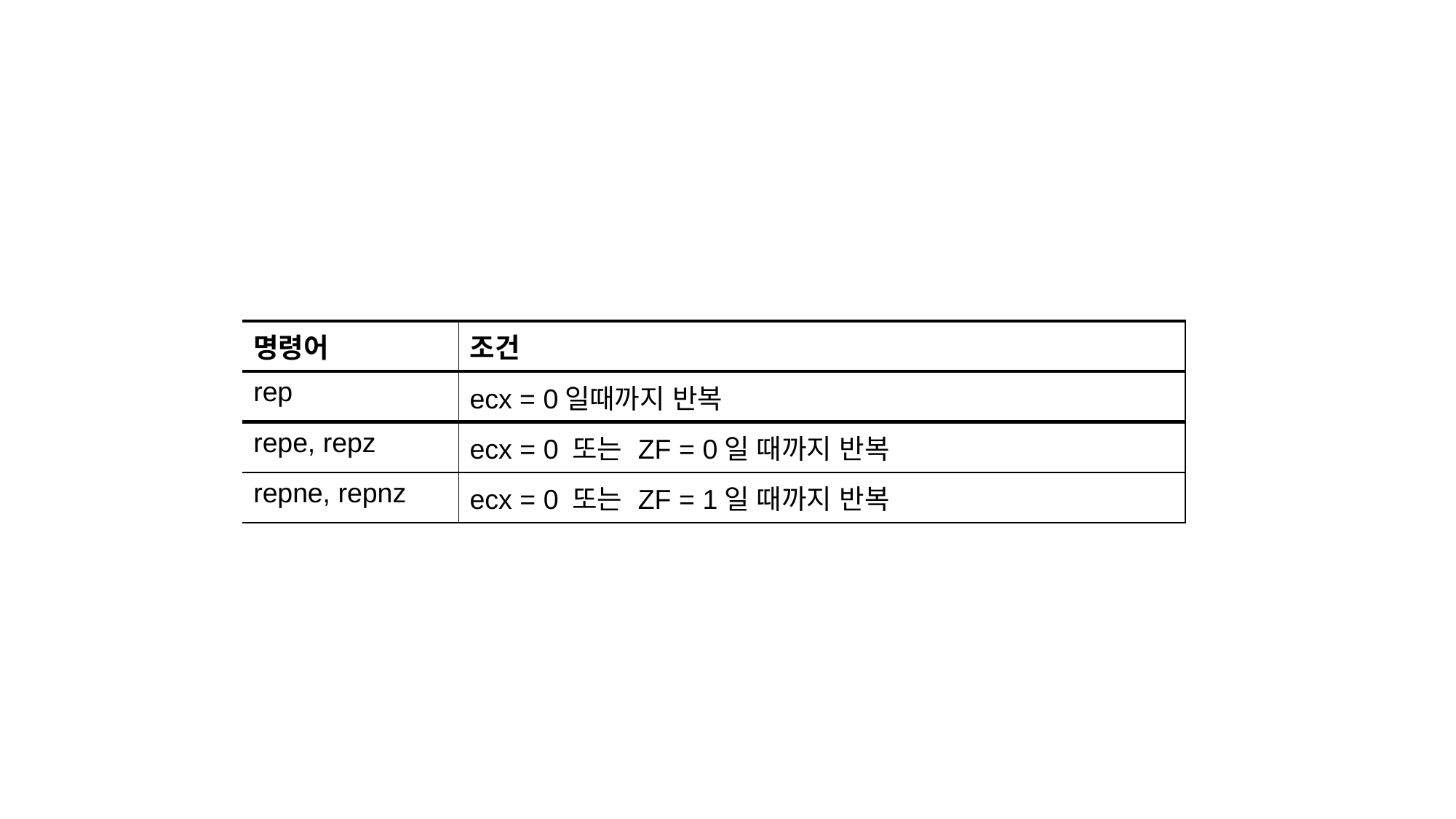

| 명령어 | 조건 |
| --- | --- |
| rep | ecx = 0일때까지 반복 |
| repe, repz | ecx = 0 또는 ZF = 0일 때까지 반복 |
| repne, repnz | ecx = 0 또는 ZF = 1일 때까지 반복 |